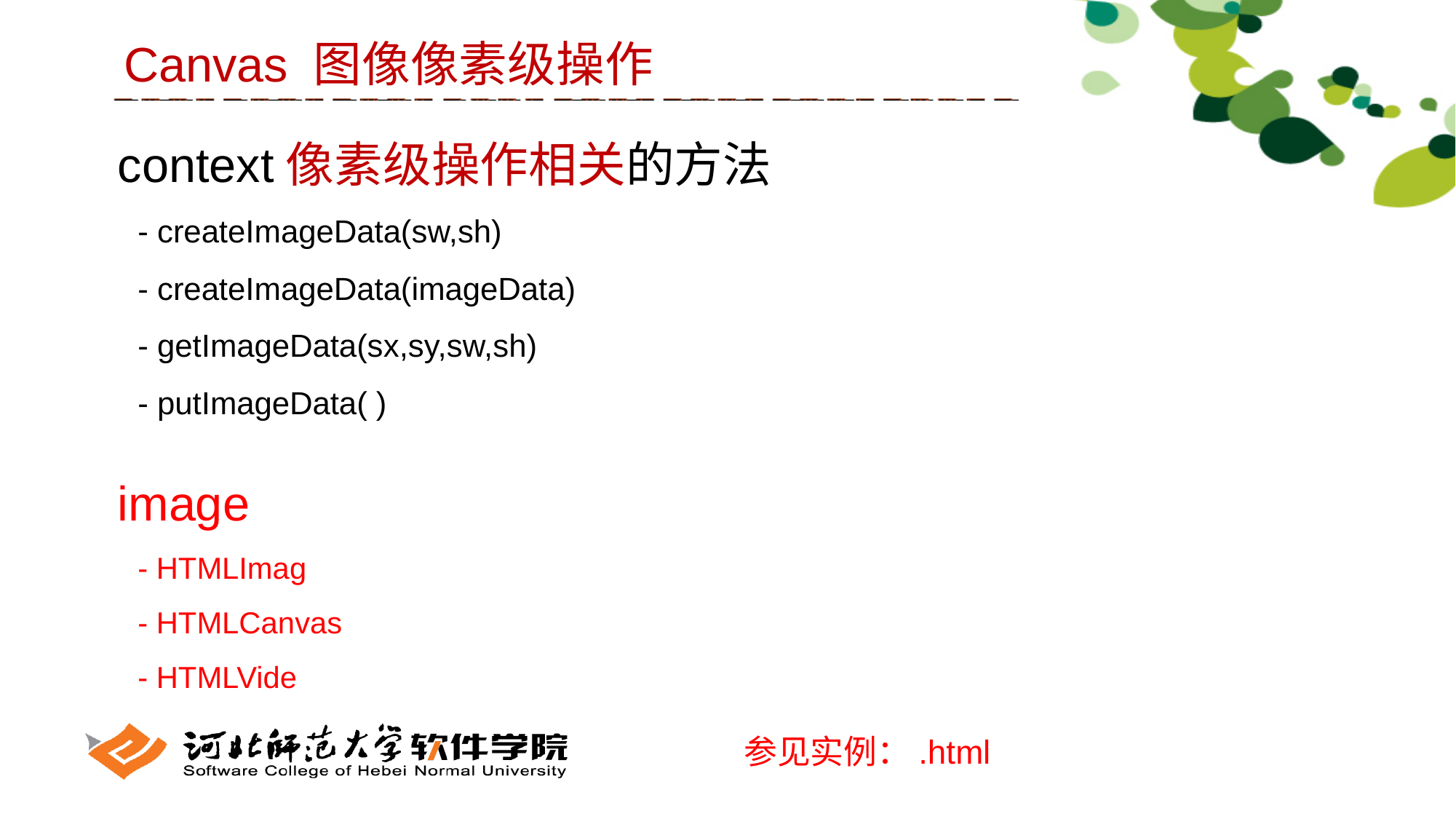

Canvas 图像像素级操作
context像素级操作相关的方法
- createImageData(sw,sh)
- createImageData(imageData)
- getImageData(sx,sy,sw,sh)
- putImageData( )
image
- HTMLImag
- HTMLCanvas
- HTMLVide

参见实例：.html